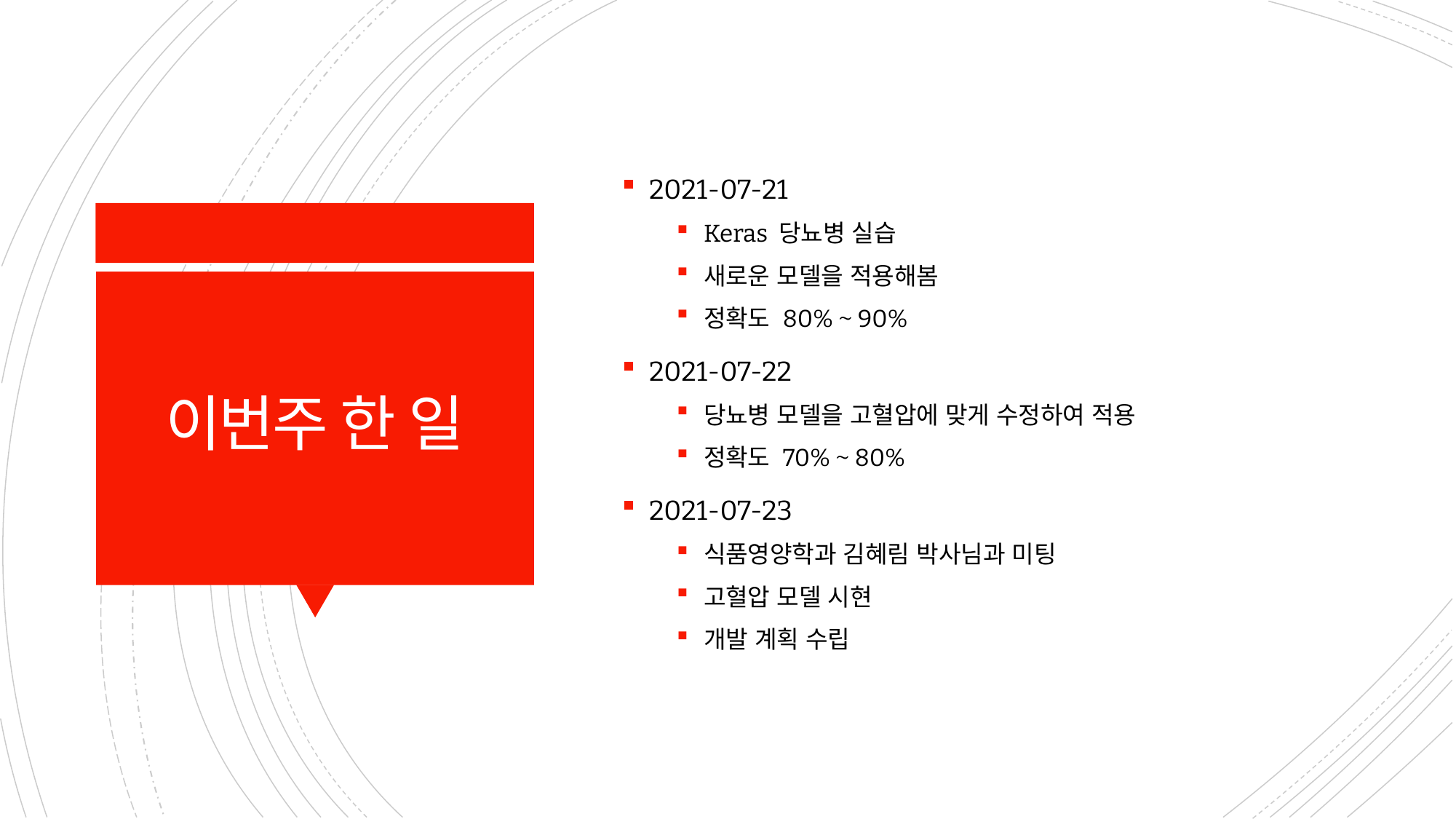

2021-07-21
Keras 당뇨병 실습
새로운 모델을 적용해봄
정확도 80% ~ 90%
2021-07-22
당뇨병 모델을 고혈압에 맞게 수정하여 적용
정확도 70% ~ 80%
2021-07-23
식품영양학과 김혜림 박사님과 미팅
고혈압 모델 시현
개발 계획 수립
# 이번주 한 일